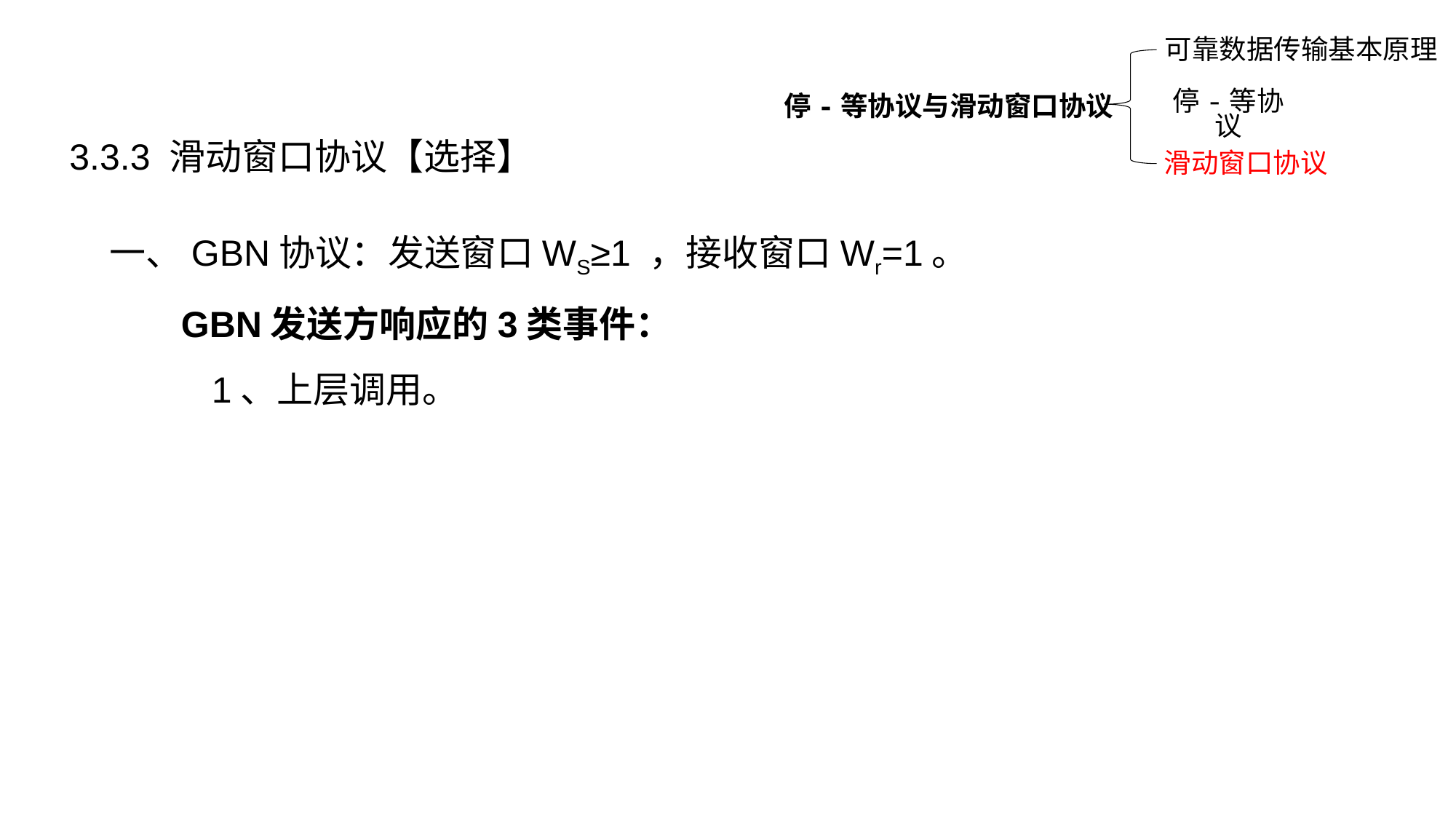

可靠数据传输基本原理

停-等协议与滑动窗口协议
停-等协议
滑动窗口协议
3.3.3 滑动窗口协议【选择】
一、GBN协议：发送窗口WS≥1 ，接收窗口Wr=1。
       GBN发送方响应的3类事件：
          1、上层调用。